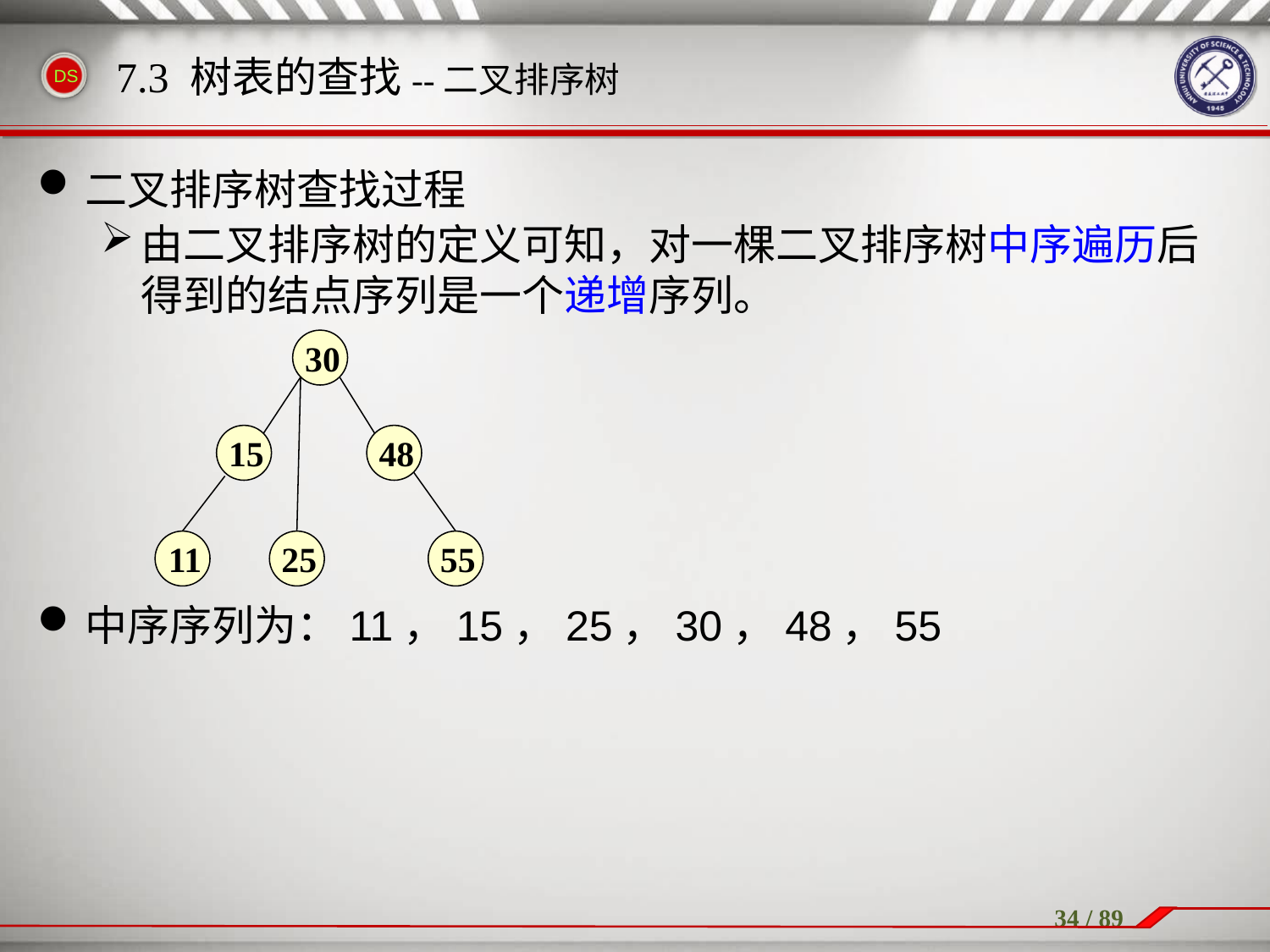

二叉排序树查找过程
由二叉排序树的定义可知，对一棵二叉排序树中序遍历后得到的结点序列是一个递增序列。

中序序列为：11，15，25，30，48，55

7.3 树表的查找--二叉排序树
30
15
48
11
25
55